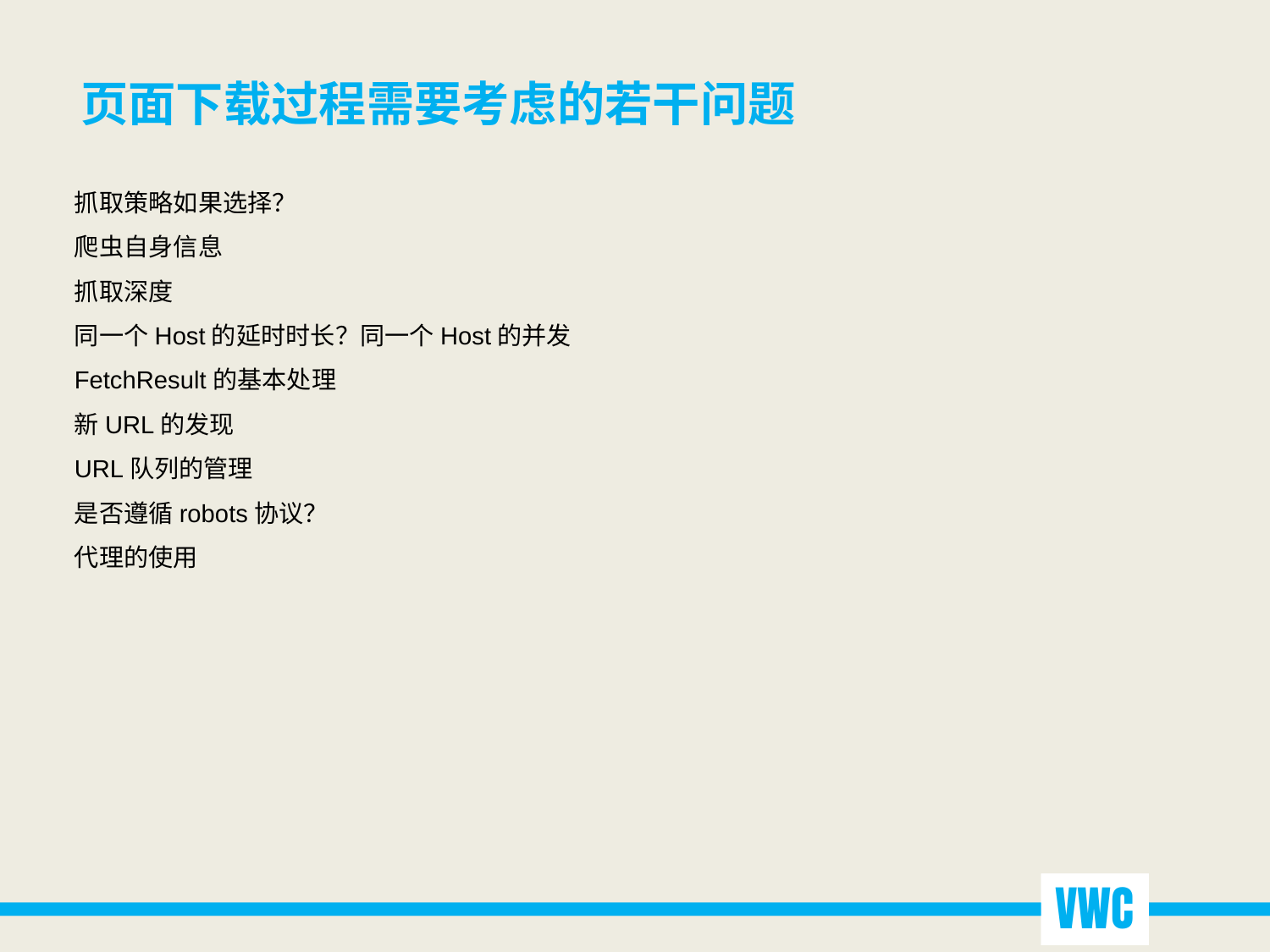

页面下载过程需要考虑的若干问题
抓取策略如果选择？
爬虫自身信息
抓取深度
同一个Host的延时时长？同一个Host的并发
FetchResult的基本处理
新URL的发现
URL队列的管理
是否遵循robots协议？
代理的使用